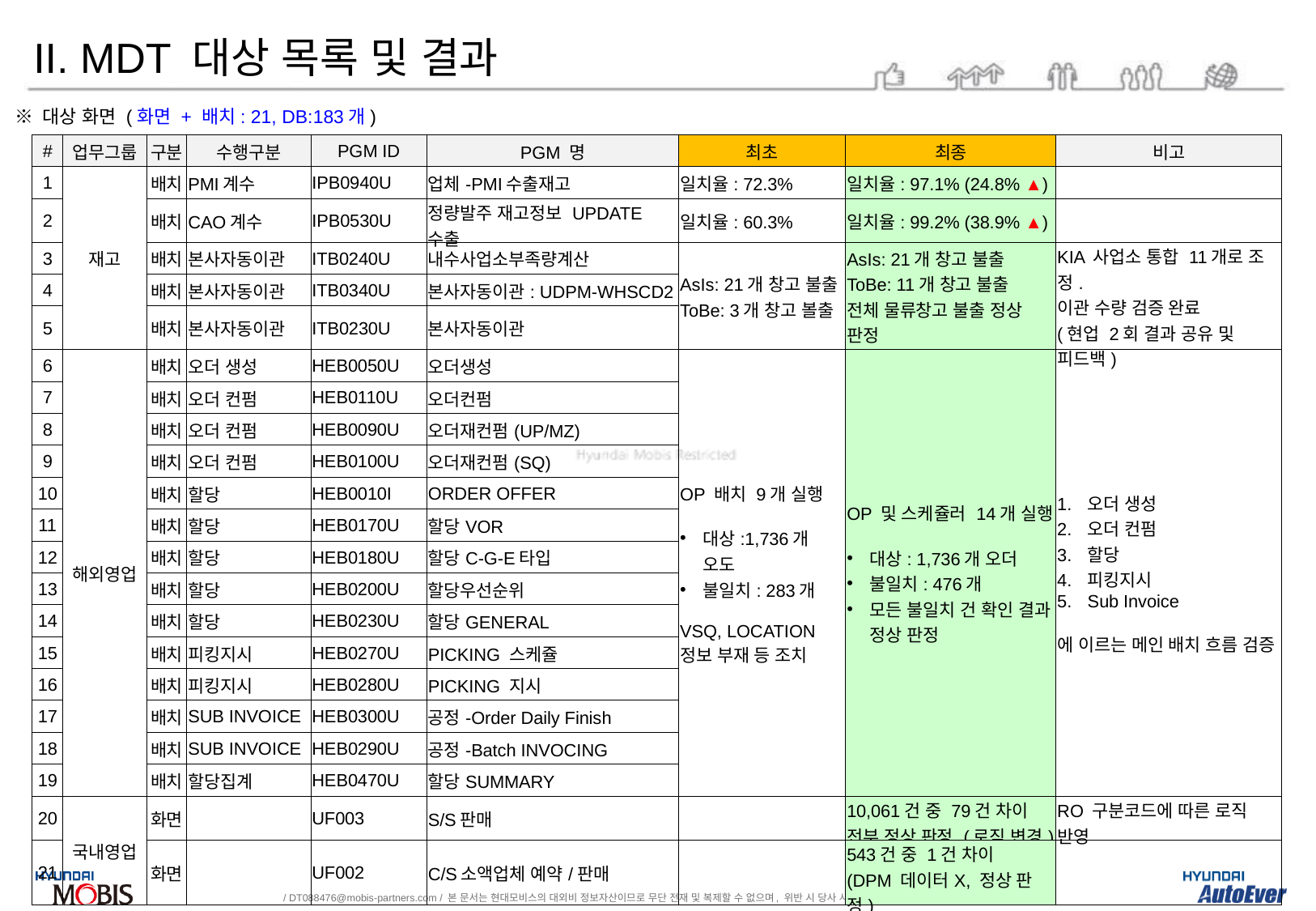

II. MDT 대상 목록 및 결과
※ 대상 화면 (화면 + 배치: 21, DB:183개)
| # | 업무그룹 | 구분 | 수행구분 | PGM ID | PGM 명 | 최초 | 최종 | 비고 |
| --- | --- | --- | --- | --- | --- | --- | --- | --- |
| 1 | 재고 | 배치 | PMI계수 | IPB0940U | 업체-PMI수출재고 | 일치율: 72.3% | 일치율: 97.1% (24.8% ▲) |  |
| 2 |  | 배치 | CAO계수 | IPB0530U | 정량발주 재고정보 UPDATE수출 | 일치율: 60.3% | 일치율: 99.2% (38.9% ▲) |  |
| 3 |  | 배치 | 본사자동이관 | ITB0240U | 내수사업소부족량계산 | AsIs: 21개 창고 불출 ToBe: 3개 창고 볼출 | AsIs: 21개 창고 불출 ToBe: 11개 창고 불출 전체 물류창고 불출 정상 판정 | KIA 사업소 통합 11개로 조정. 이관 수량 검증 완료 (현업 2회 결과 공유 및 피드백) |
| 4 |  | 배치 | 본사자동이관 | ITB0340U | 본사자동이관: UDPM-WHSCD2 |  |  |  |
| 5 |  | 배치 | 본사자동이관 | ITB0230U | 본사자동이관 |  |  |  |
| 6 | 해외영업 | 배치 | 오더 생성 | HEB0050U | 오더생성 | OP 배치 9개 실행 대상:1,736개 오도 불일치: 283개 VSQ, LOCATION 정보 부재 등 조치 | OP 및 스케쥴러 14개 실행 대상: 1,736개 오더 불일치: 476개 모든 불일치 건 확인 결과 정상 판정 | 오더 생성 오더 컨펌 할당 피킹지시 Sub Invoice 에 이르는 메인 배치 흐름 검증 |
| 7 |  | 배치 | 오더 컨펌 | HEB0110U | 오더컨펌 |  |  |  |
| 8 |  | 배치 | 오더 컨펌 | HEB0090U | 오더재컨펌(UP/MZ) |  |  |  |
| 9 |  | 배치 | 오더 컨펌 | HEB0100U | 오더재컨펌(SQ) |  |  |  |
| 10 |  | 배치 | 할당 | HEB0010I | ORDER OFFER |  |  |  |
| 11 |  | 배치 | 할당 | HEB0170U | 할당VOR |  |  |  |
| 12 |  | 배치 | 할당 | HEB0180U | 할당C-G-E타입 |  |  |  |
| 13 |  | 배치 | 할당 | HEB0200U | 할당우선순위 |  |  |  |
| 14 |  | 배치 | 할당 | HEB0230U | 할당GENERAL |  |  |  |
| 15 |  | 배치 | 피킹지시 | HEB0270U | PICKING 스케쥴 |  |  |  |
| 16 |  | 배치 | 피킹지시 | HEB0280U | PICKING 지시 |  |  |  |
| 17 |  | 배치 | SUB INVOICE | HEB0300U | 공정-Order Daily Finish |  |  |  |
| 18 |  | 배치 | SUB INVOICE | HEB0290U | 공정-Batch INVOCING |  |  |  |
| 19 |  | 배치 | 할당집계 | HEB0470U | 할당SUMMARY |  |  |  |
| 20 | 국내영업 | 화면 |  | UF003 | S/S판매 |  | 10,061건 중 79건 차이 전부 정상 판정 (로직 변경) | RO 구분코드에 따른 로직 반영 |
| 21 |  | 화면 |  | UF002 | C/S소액업체 예약/판매 |  | 543건 중 1건 차이 (DPM 데이터X, 정상 판정) |  |